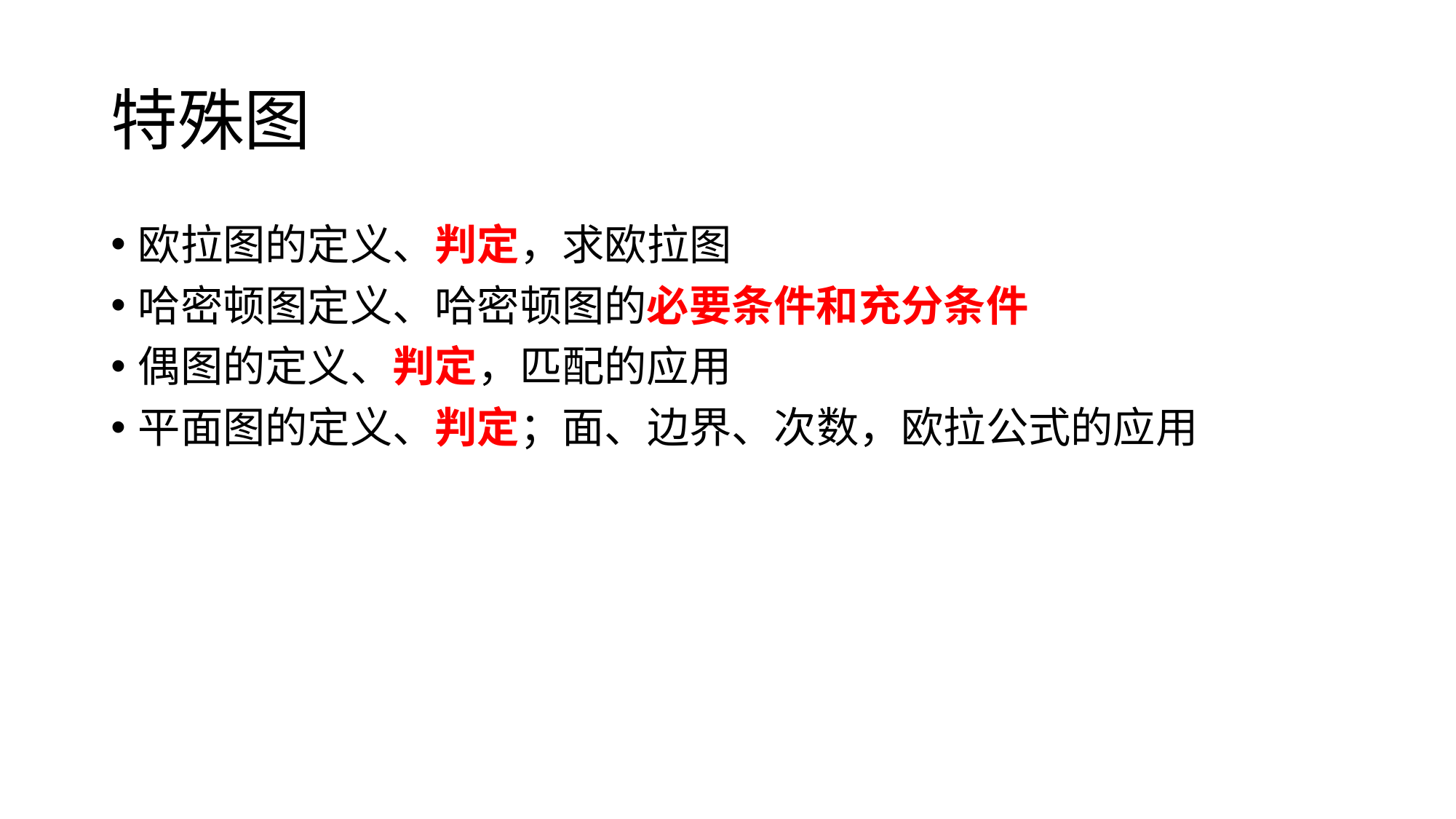

# 特殊图
欧拉图的定义、判定，求欧拉图
哈密顿图定义、哈密顿图的必要条件和充分条件
偶图的定义、判定，匹配的应用
平面图的定义、判定；面、边界、次数，欧拉公式的应用